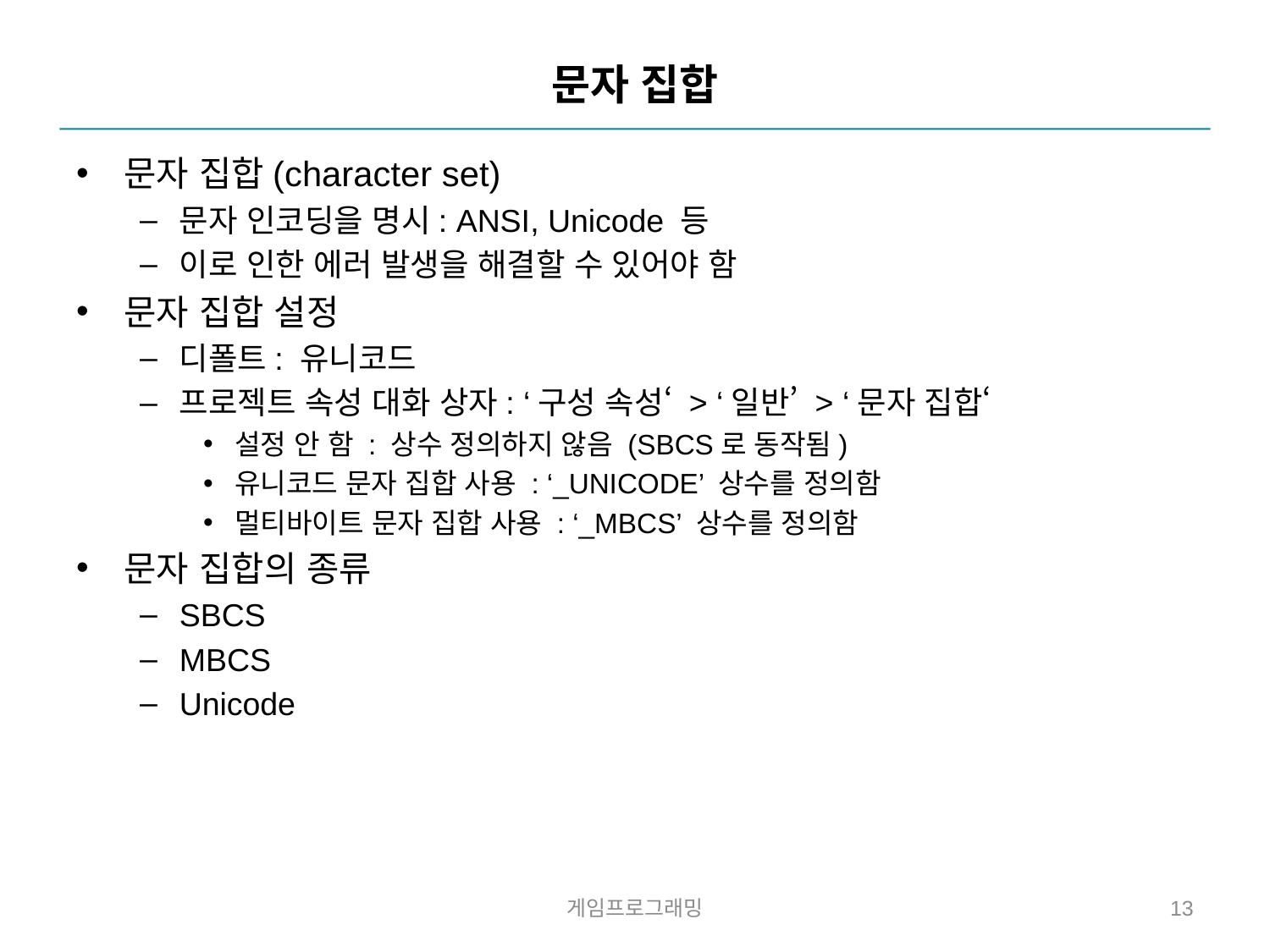

# 문자 집합
문자 집합(character set)
문자 인코딩을 명시: ANSI, Unicode 등
이로 인한 에러 발생을 해결할 수 있어야 함
문자 집합 설정
디폴트: 유니코드
프로젝트 속성 대화 상자: ‘구성 속성‘ > ‘일반’ > ‘문자 집합‘
설정 안 함 : 상수 정의하지 않음 (SBCS로 동작됨)
유니코드 문자 집합 사용 : ‘_UNICODE’ 상수를 정의함
멀티바이트 문자 집합 사용 : ‘_MBCS’ 상수를 정의함
문자 집합의 종류
SBCS
MBCS
Unicode
게임프로그래밍
13